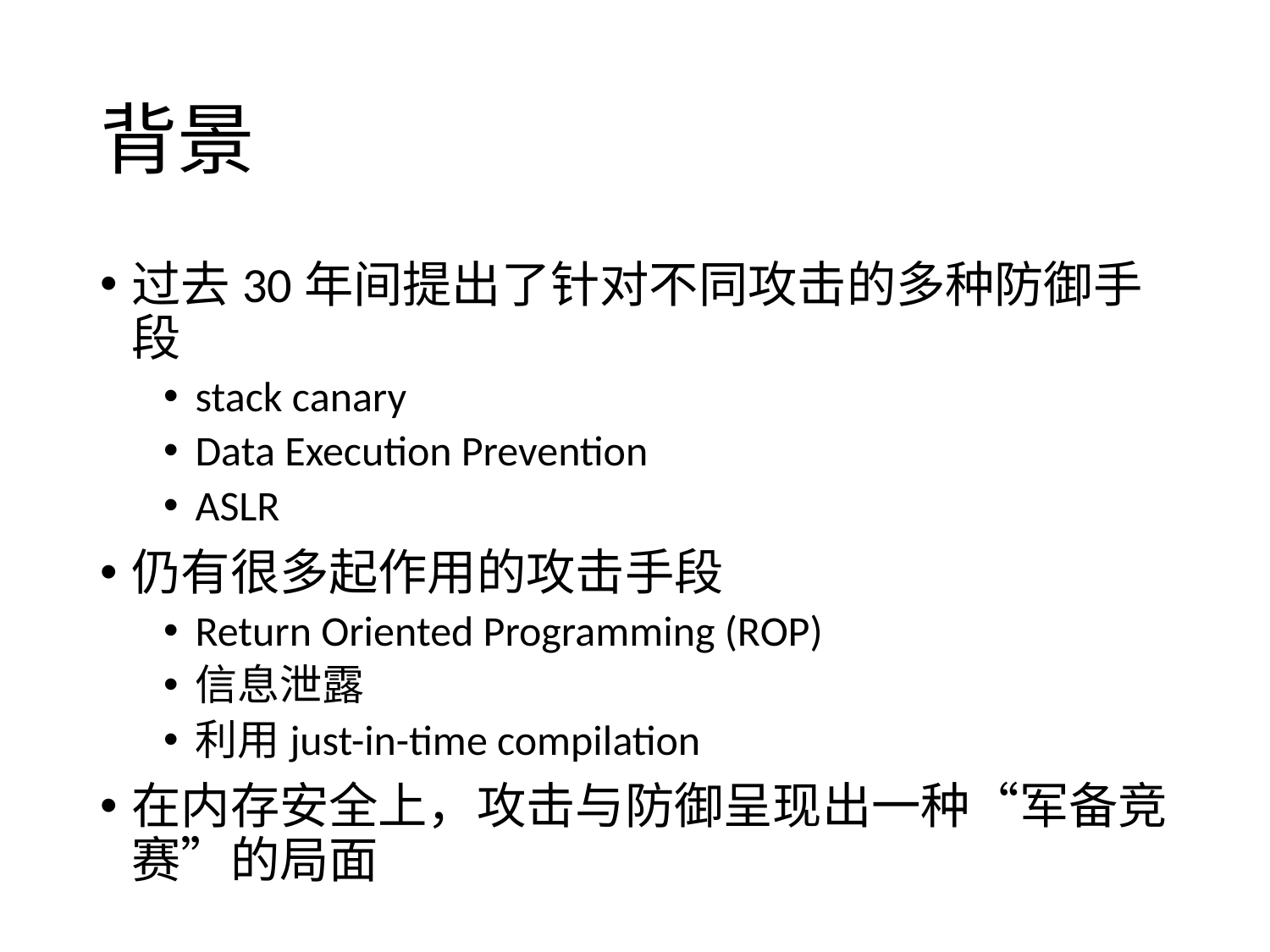

# 背景
过去30年间提出了针对不同攻击的多种防御手段
stack canary
Data Execution Prevention
ASLR
仍有很多起作用的攻击手段
Return Oriented Programming (ROP)
信息泄露
利用just-in-time compilation
在内存安全上，攻击与防御呈现出一种“军备竞赛”的局面